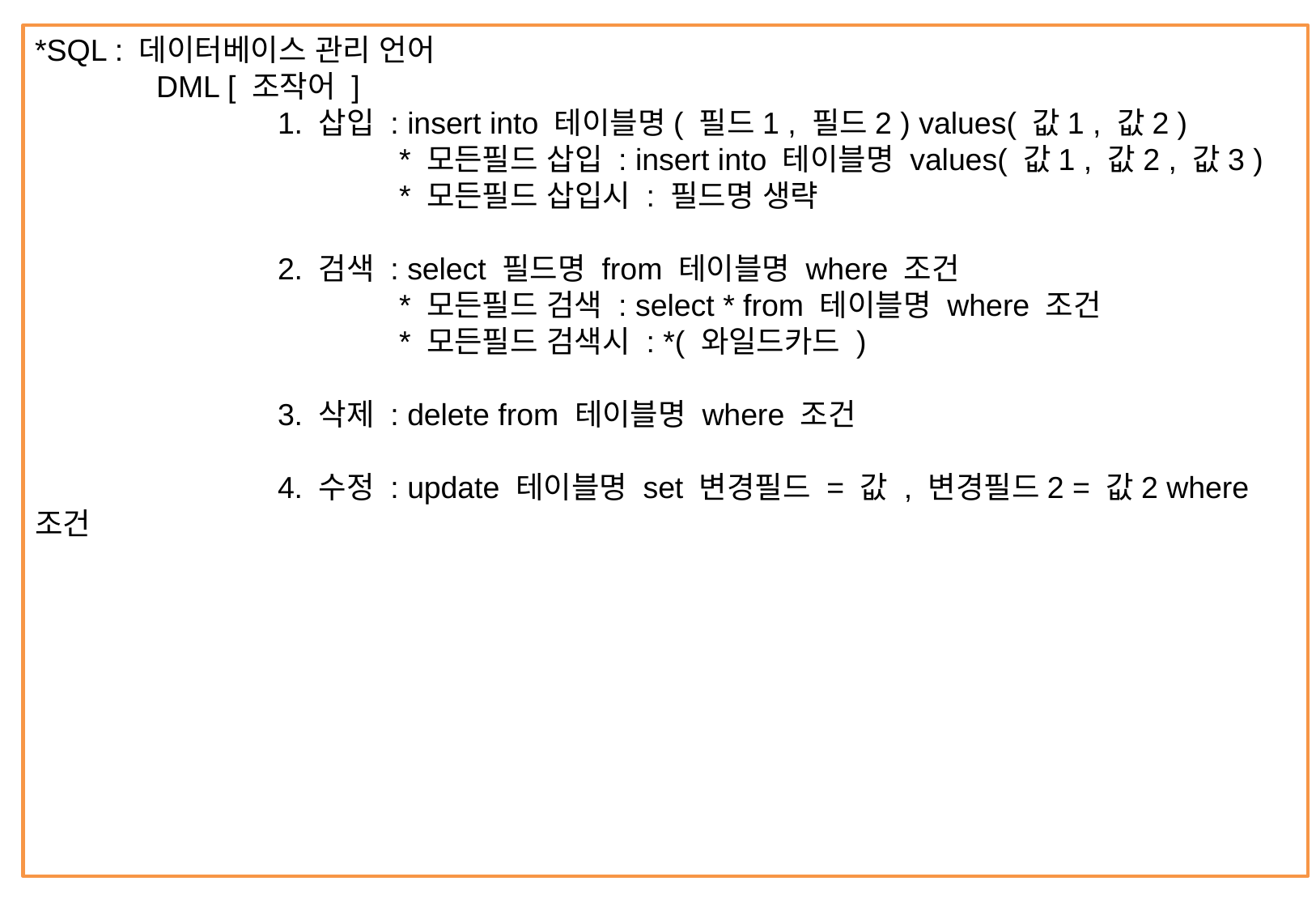

*SQL : 데이터베이스 관리 언어
	DML [ 조작어 ]
		1. 삽입 : insert into 테이블명( 필드1 , 필드2 ) values( 값1 , 값2 )
			* 모든필드 삽입 : insert into 테이블명 values( 값1 , 값2 , 값3 )
			* 모든필드 삽입시 : 필드명 생략

		2. 검색 : select 필드명 from 테이블명 where 조건
			* 모든필드 검색 : select * from 테이블명 where 조건
			* 모든필드 검색시 : *( 와일드카드 )

		3. 삭제 : delete from 테이블명 where 조건

		4. 수정 : update 테이블명 set 변경필드 = 값 , 변경필드2 = 값2 where 조건